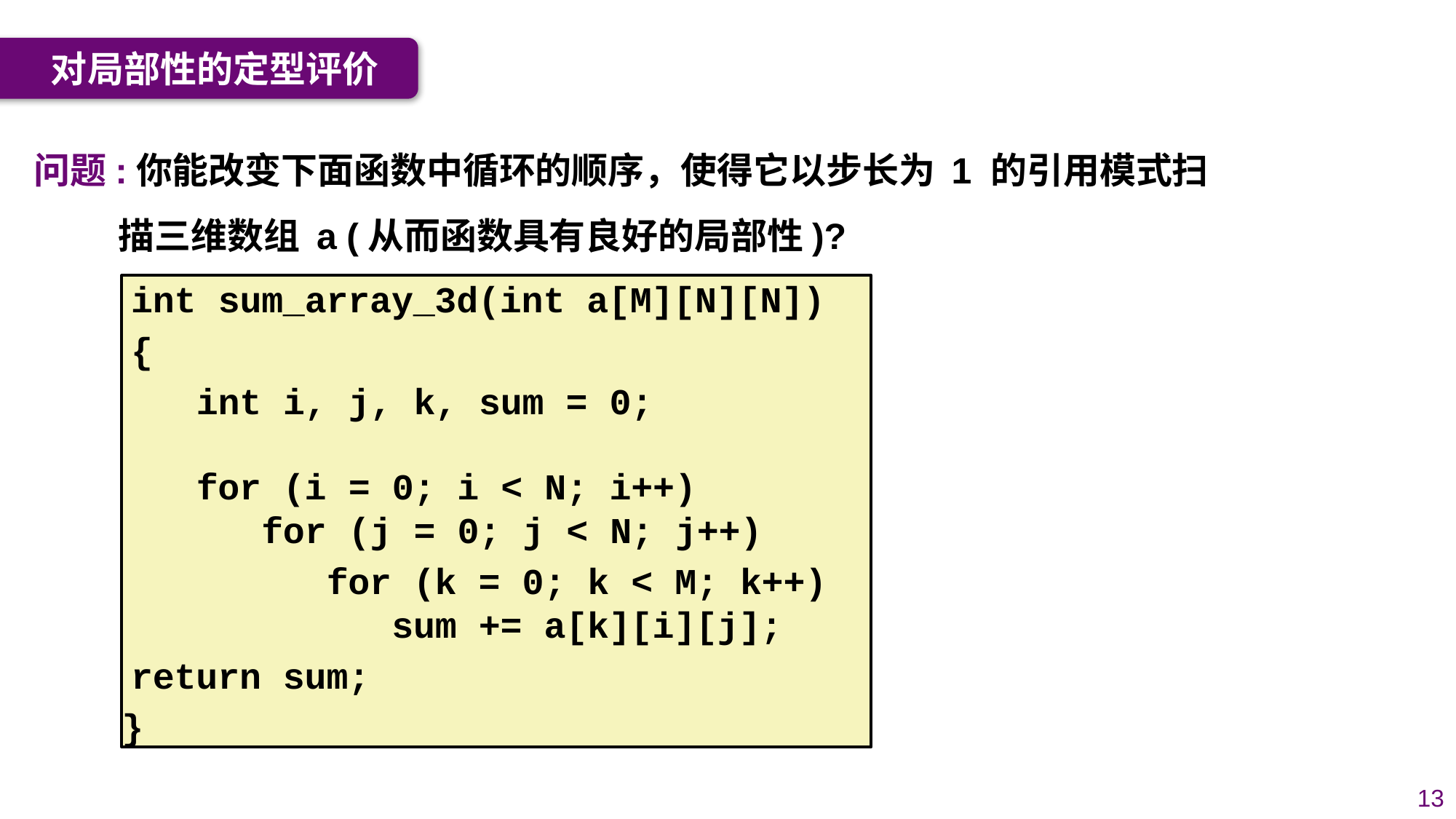

对局部性的定型评价
问题:你能改变下面函数中循环的顺序，使得它以步长为 1 的引用模式扫描三维数组 a (从而函数具有良好的局部性)?
int sum_array_3d(int a[M][N][N])
{
int i, j, k, sum = 0;

for (i = 0; i < N; i++)  for (j = 0; j < N; j++)
for (k = 0; k < M; k++)  sum += a[k][i][j];
return sum;
}
13